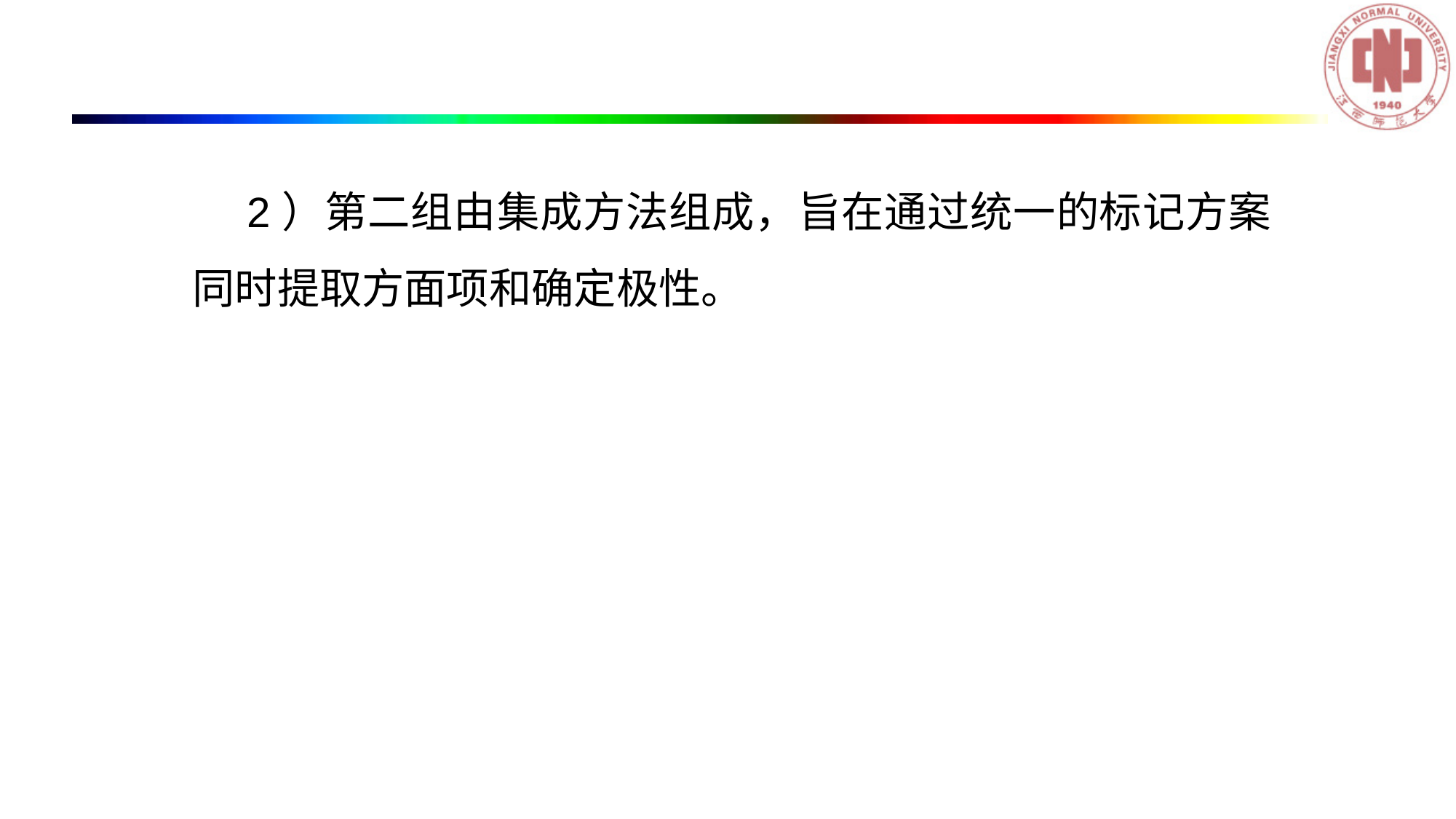

2）第二组由集成方法组成，旨在通过统一的标记方案同时提取方面项和确定极性。

16